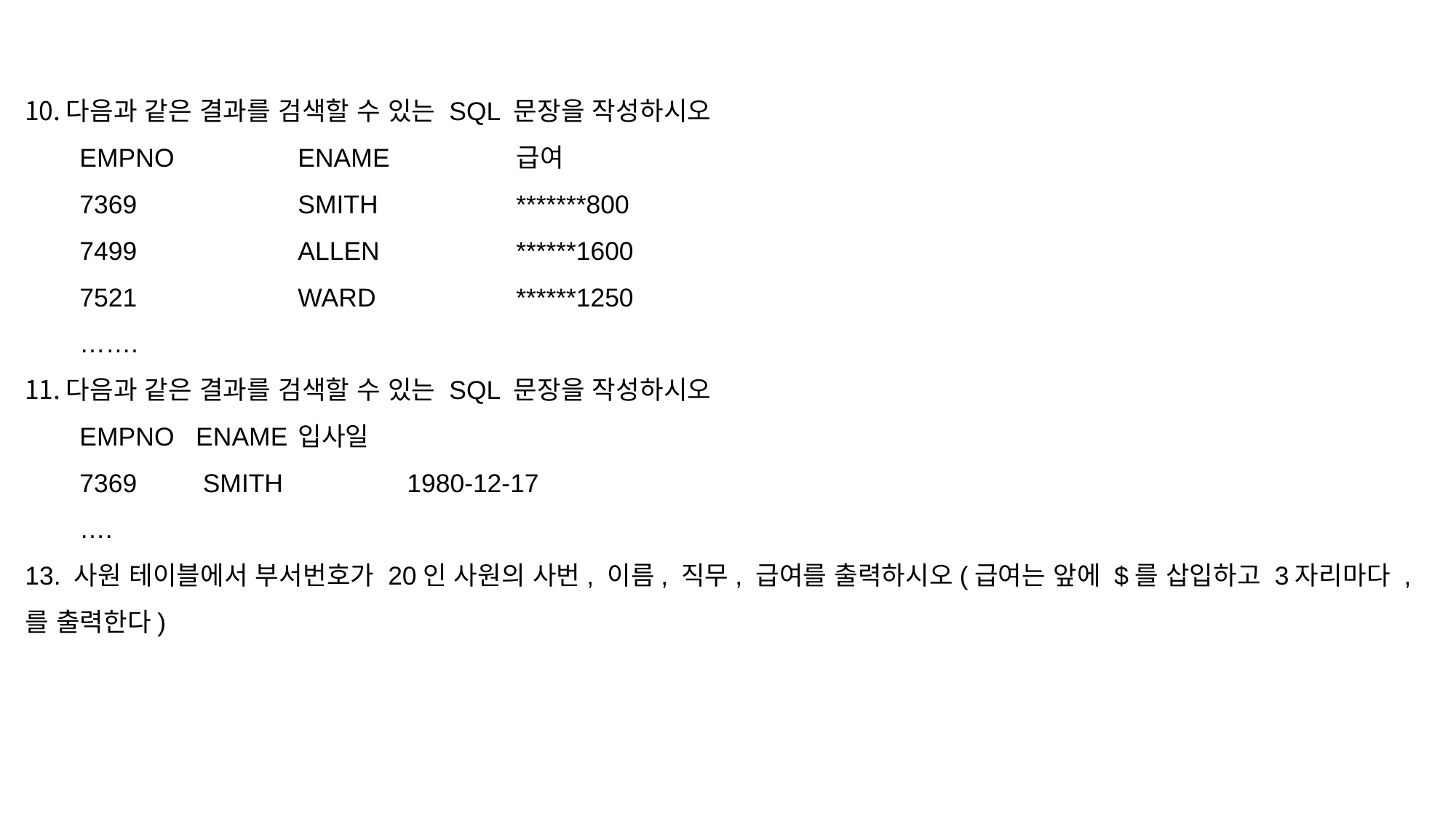

다음과 같은 결과를 검색할 수 있는 SQL 문장을 작성하시오
EMPNO		ENAME		급여
7369		SMITH		*******800
7499		ALLEN		******1600
7521		WARD		******1250
…….
다음과 같은 결과를 검색할 수 있는 SQL 문장을 작성하시오
EMPNO	 ENAME 	입사일
7369	  SMITH		1980-12-17
….
13. 사원 테이블에서 부서번호가 20인 사원의 사번, 이름, 직무, 급여를 출력하시오(급여는 앞에 $를 삽입하고 3자리마다 ,를 출력한다)